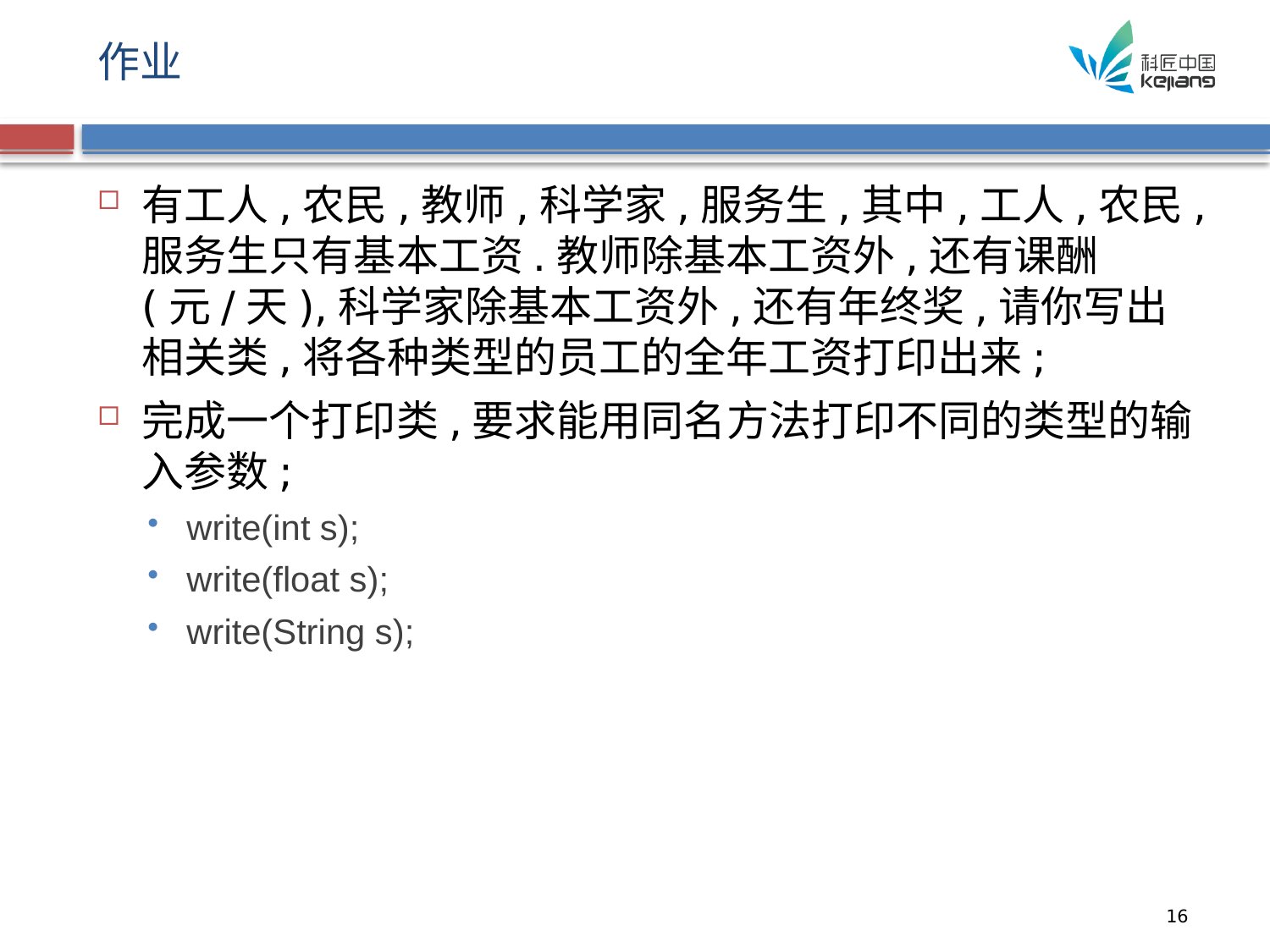

# 作业
有工人,农民,教师,科学家,服务生,其中,工人,农民,服务生只有基本工资.教师除基本工资外,还有课酬(元/天),科学家除基本工资外,还有年终奖,请你写出相关类,将各种类型的员工的全年工资打印出来;
完成一个打印类,要求能用同名方法打印不同的类型的输入参数;
write(int s);
write(float s);
write(String s);
16